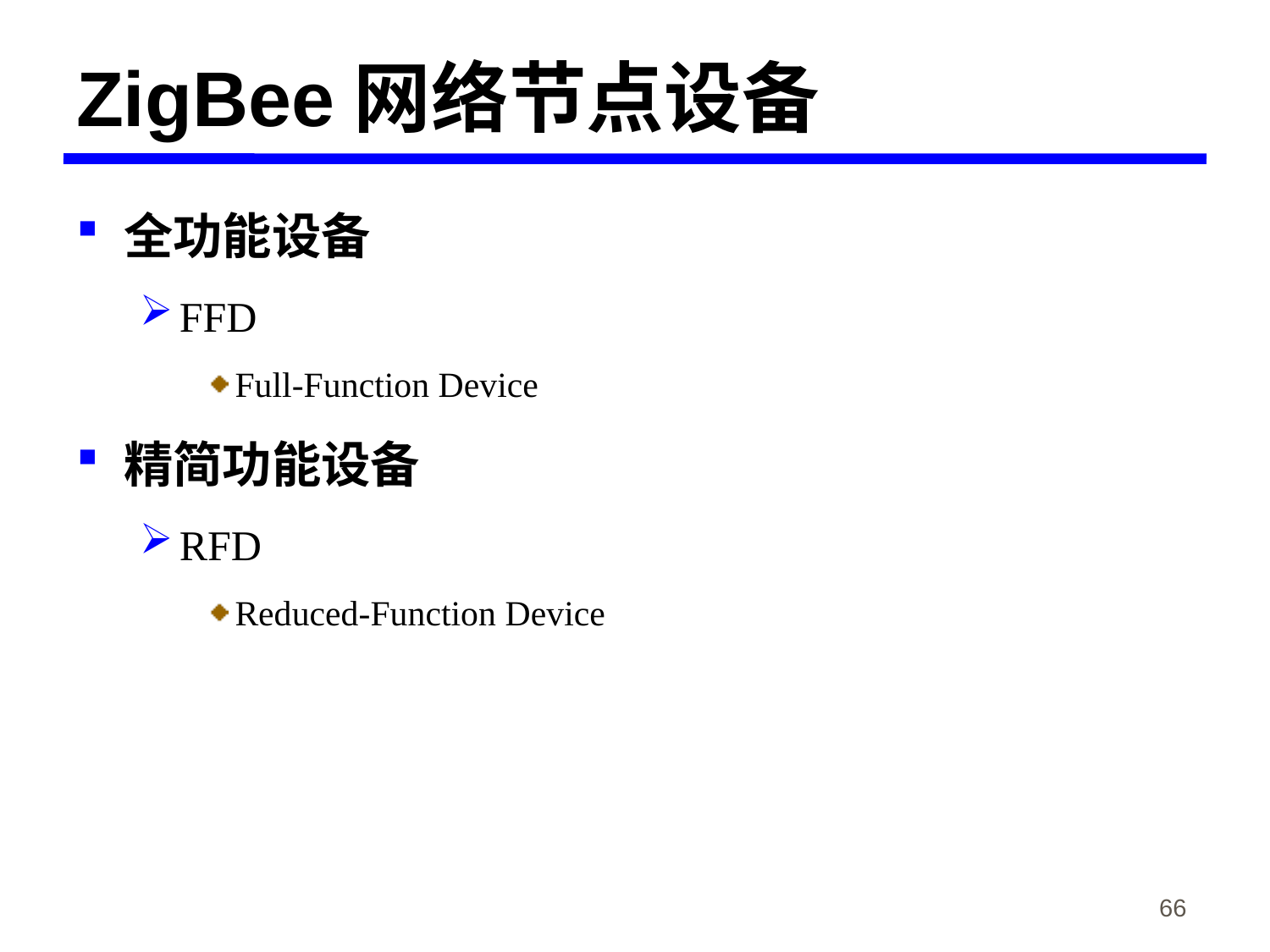

# ZigBee网络节点设备
全功能设备
FFD
Full-Function Device
精简功能设备
RFD
Reduced-Function Device
《物联网概论》-韩毅刚
66